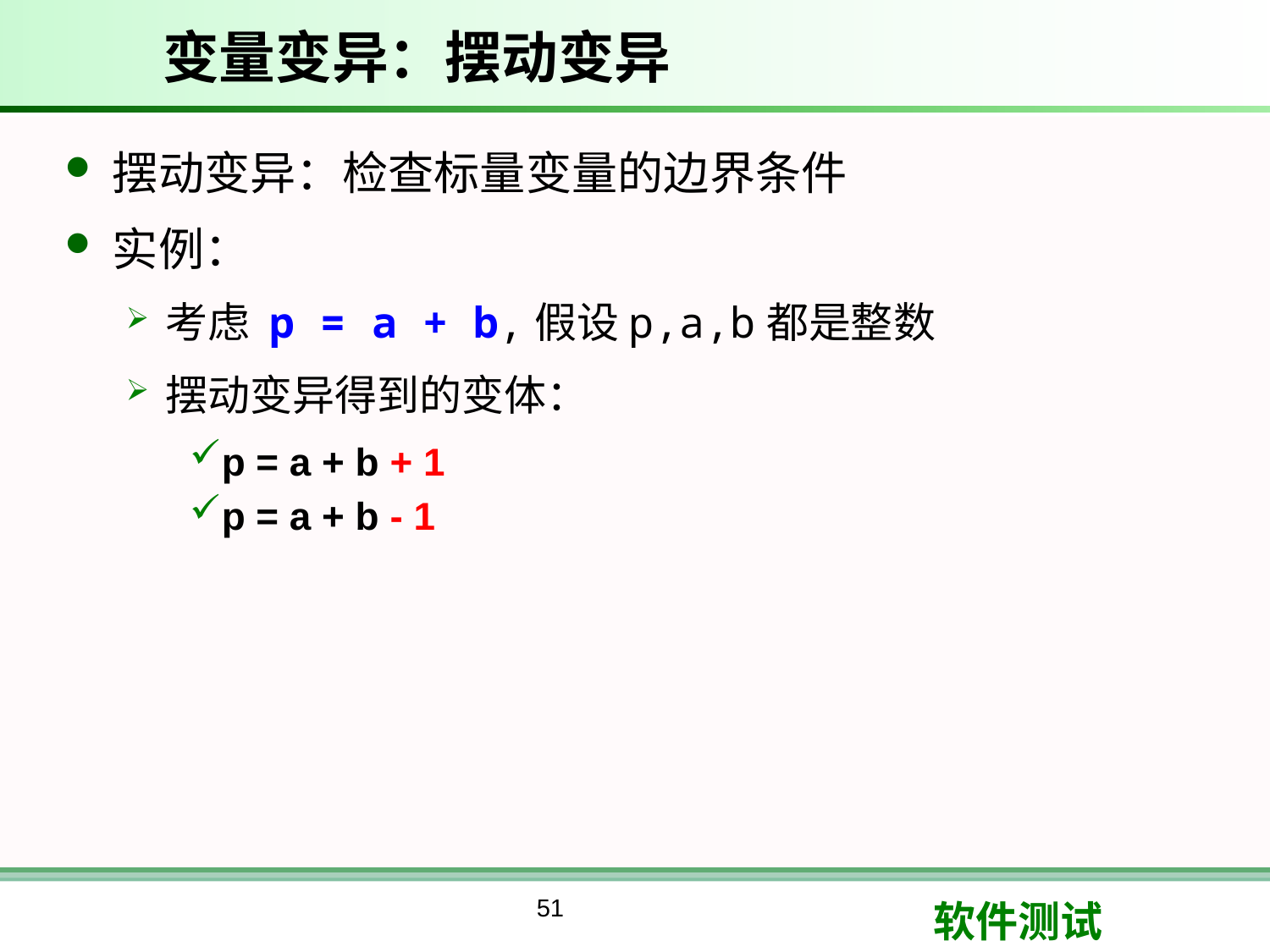

# 变量变异：摆动变异
摆动变异：检查标量变量的边界条件
实例：
考虑 p = a + b,假设p,a,b都是整数
摆动变异得到的变体：
p = a + b + 1
p = a + b - 1
51